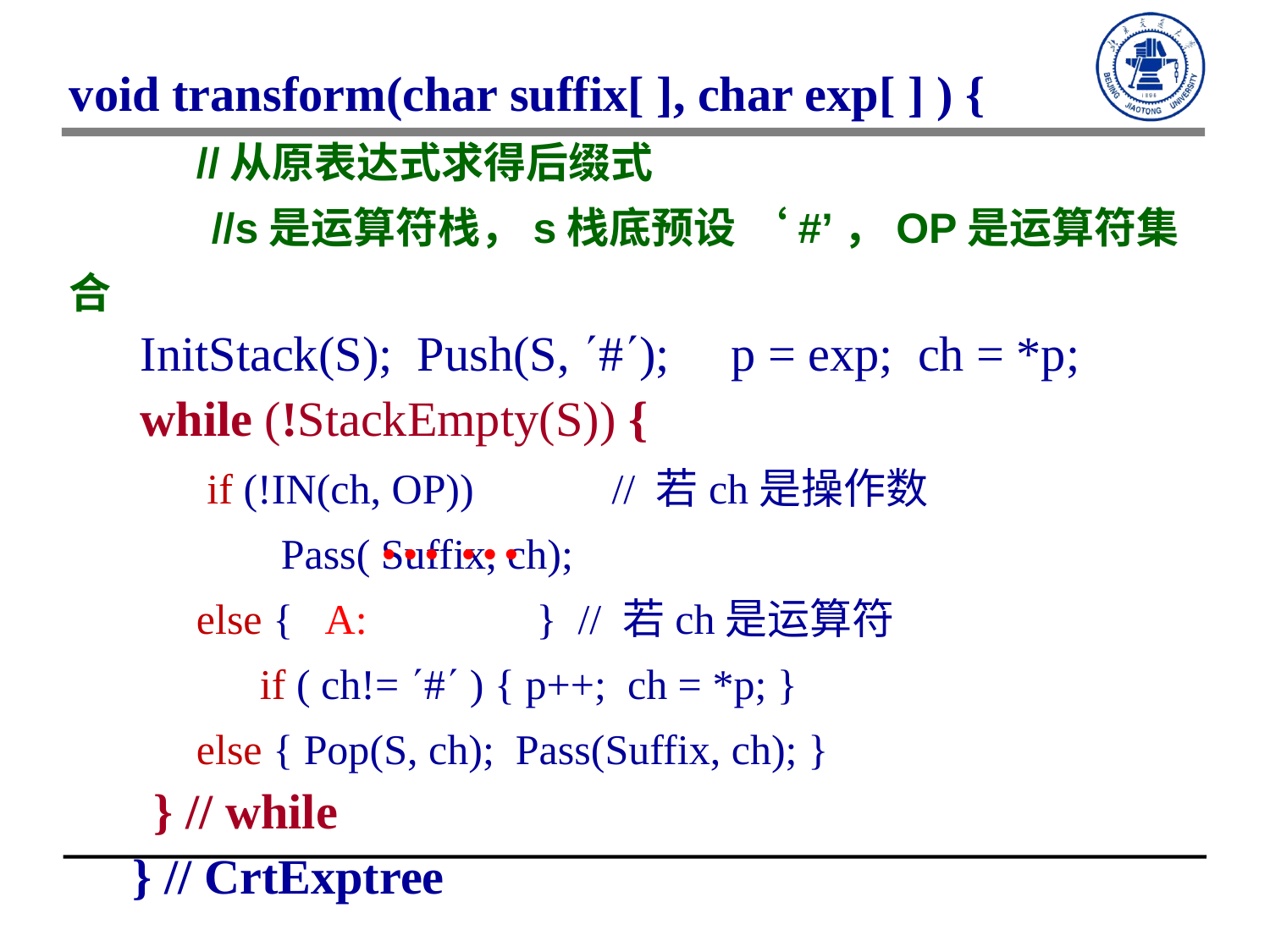

void transform(char suffix[ ], char exp[ ] ) {
            //从原表达式求得后缀式
            //s是运算符栈，s栈底预设 ‘#’，OP是运算符集合
     InitStack(S);  Push(S, ′#′);     p = exp;  ch = *p;
     while (!StackEmpty(S)) {
       if (!IN(ch, OP))             // 若ch是操作数
              Pass( Suffix, ch);
      else {   A:                }  // 若ch是运算符
            if ( ch!= ′#′ ) { p++;  ch = *p; }
      else { Pop(S, ch);  Pass(Suffix, ch); }
  } // while
} // CrtExptree
… …